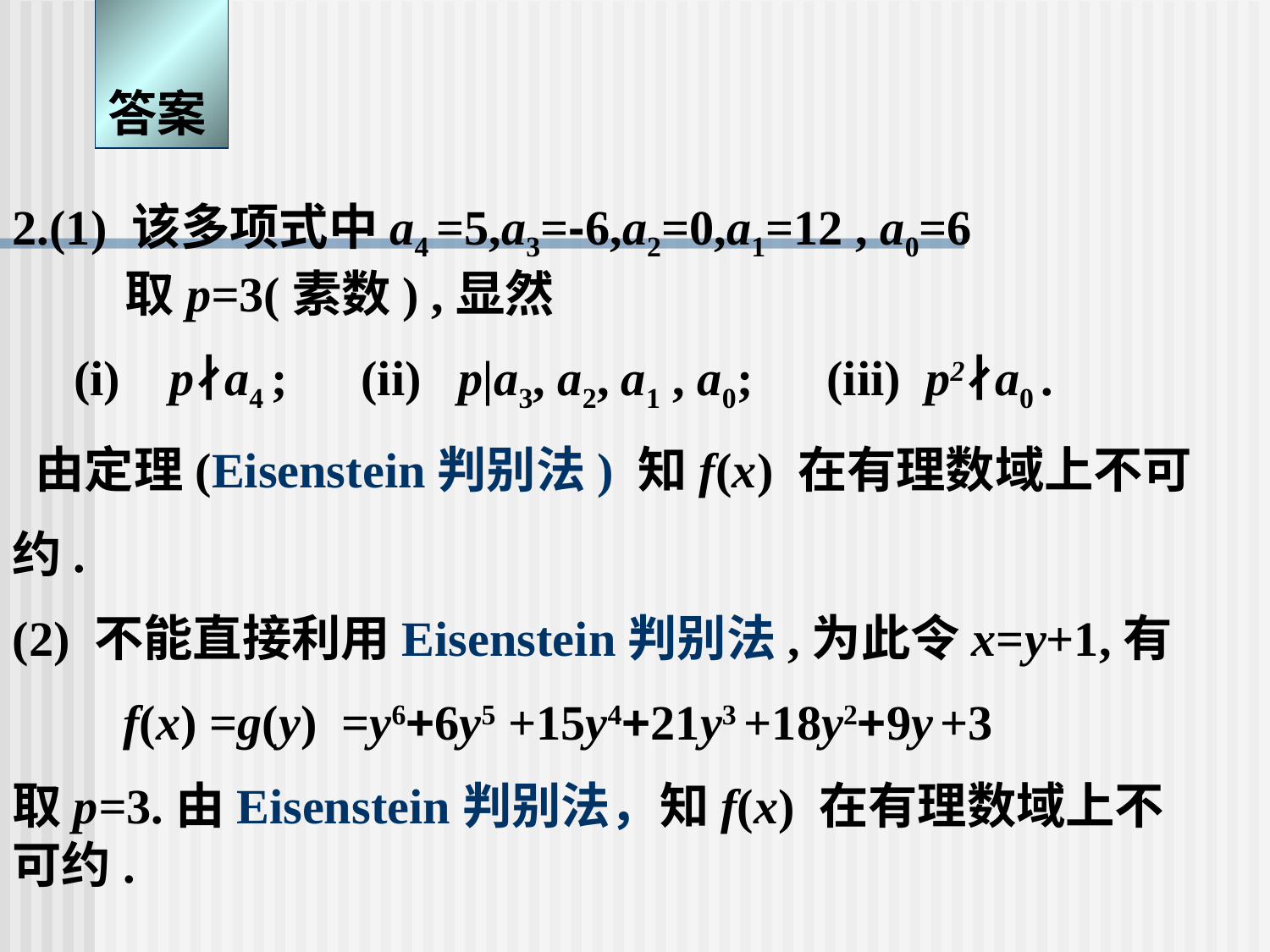

# 答案
2.(1) 该多项式中a4 =5,a3=-6,a2=0,a1=12 , a0=6
         取p=3(素数) ,显然
     (i)    p∤a4 ;      (ii)   p|a3, a2, a1 , a0;      (iii)  p2∤a0 .
 由定理(Eisenstein判别法) 知f(x) 在有理数域上不可
约.
(2) 不能直接利用Eisenstein判别法,为此令x=y+1,有
         f(x) =g(y)  =y6+6y5 +15y4+21y3 +18y2+9y +3
取p=3.由Eisenstein判别法，知f(x) 在有理数域上不可约.